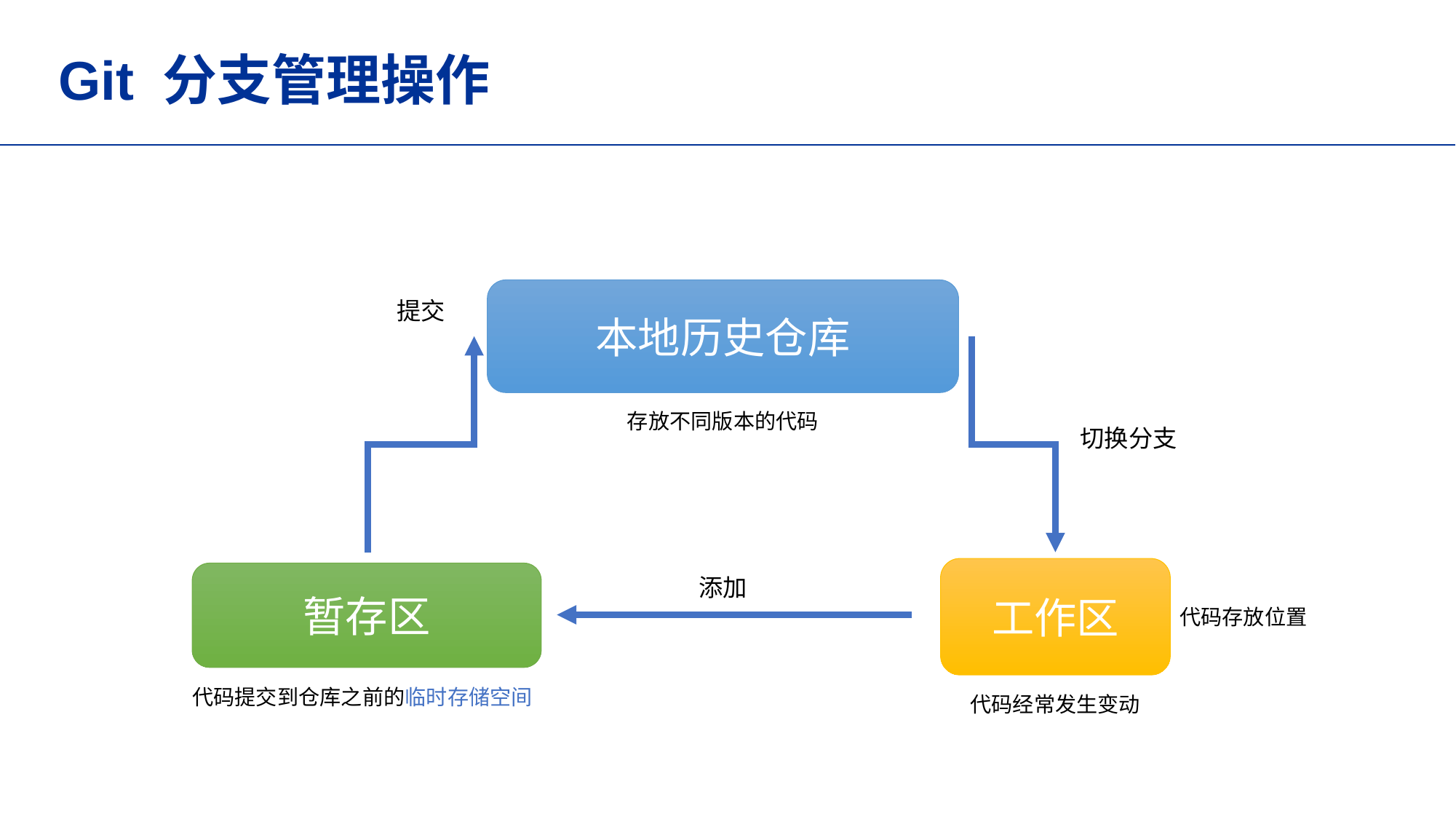

# Git 分支管理操作
本地历史仓库
存放不同版本的代码
提交
工作区
代码存放位置
代码经常发生变动
暂存区
代码提交到仓库之前的临时存储空间
添加
切换分支